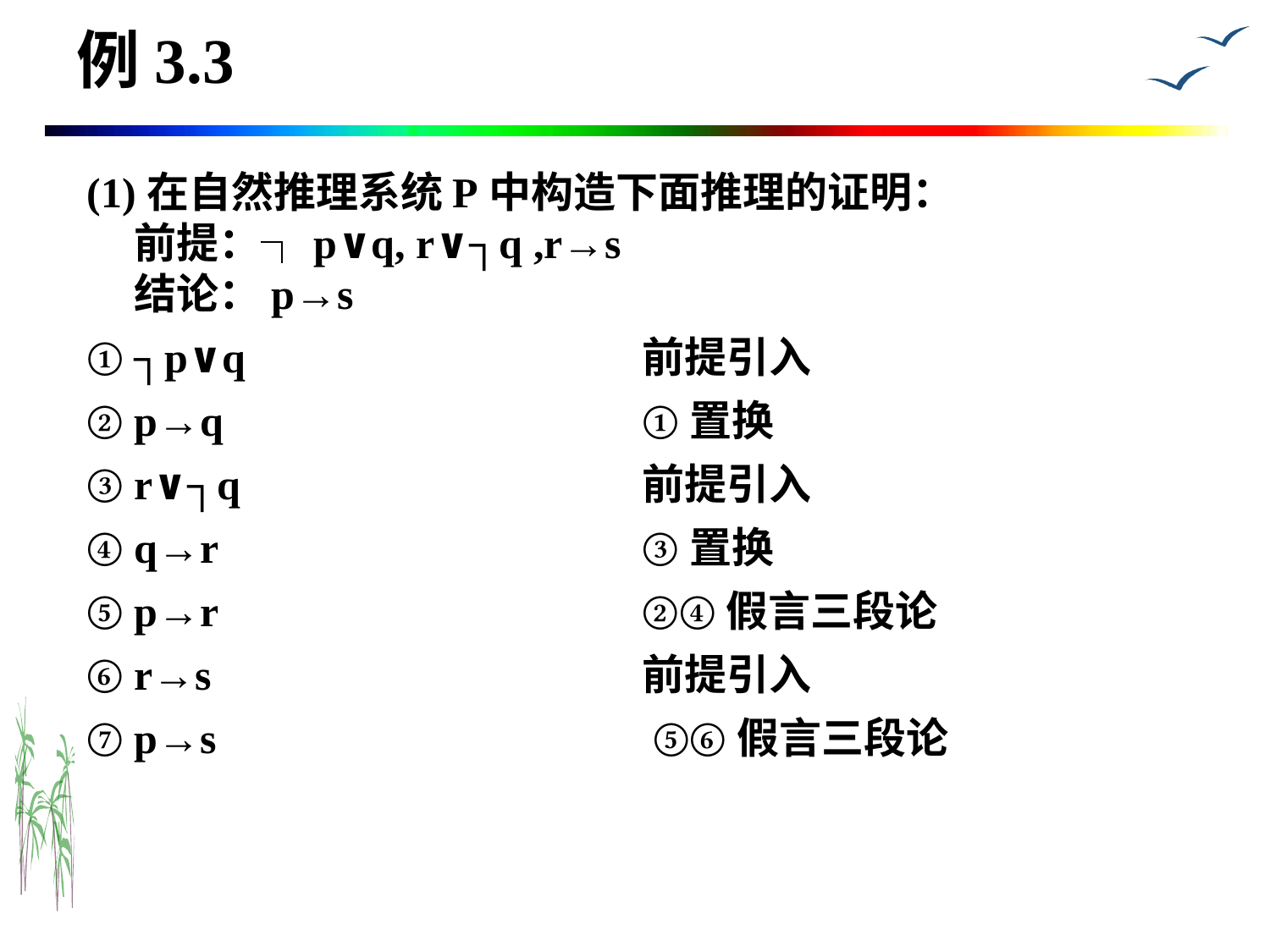

# 例3.3
(1)在自然推理系统P中构造下面推理的证明：
前提：┐p∨q, r∨┐q ,r→s
结论：p→s
① ┐p∨q    			前提引入
② p→q      			①置换
③ r∨┐q    			前提引入
④ q→r      			③置换
⑤ p→r      			②④假言三段论
⑥ r→s      			前提引入
⑦ p→s     			 ⑤⑥假言三段论